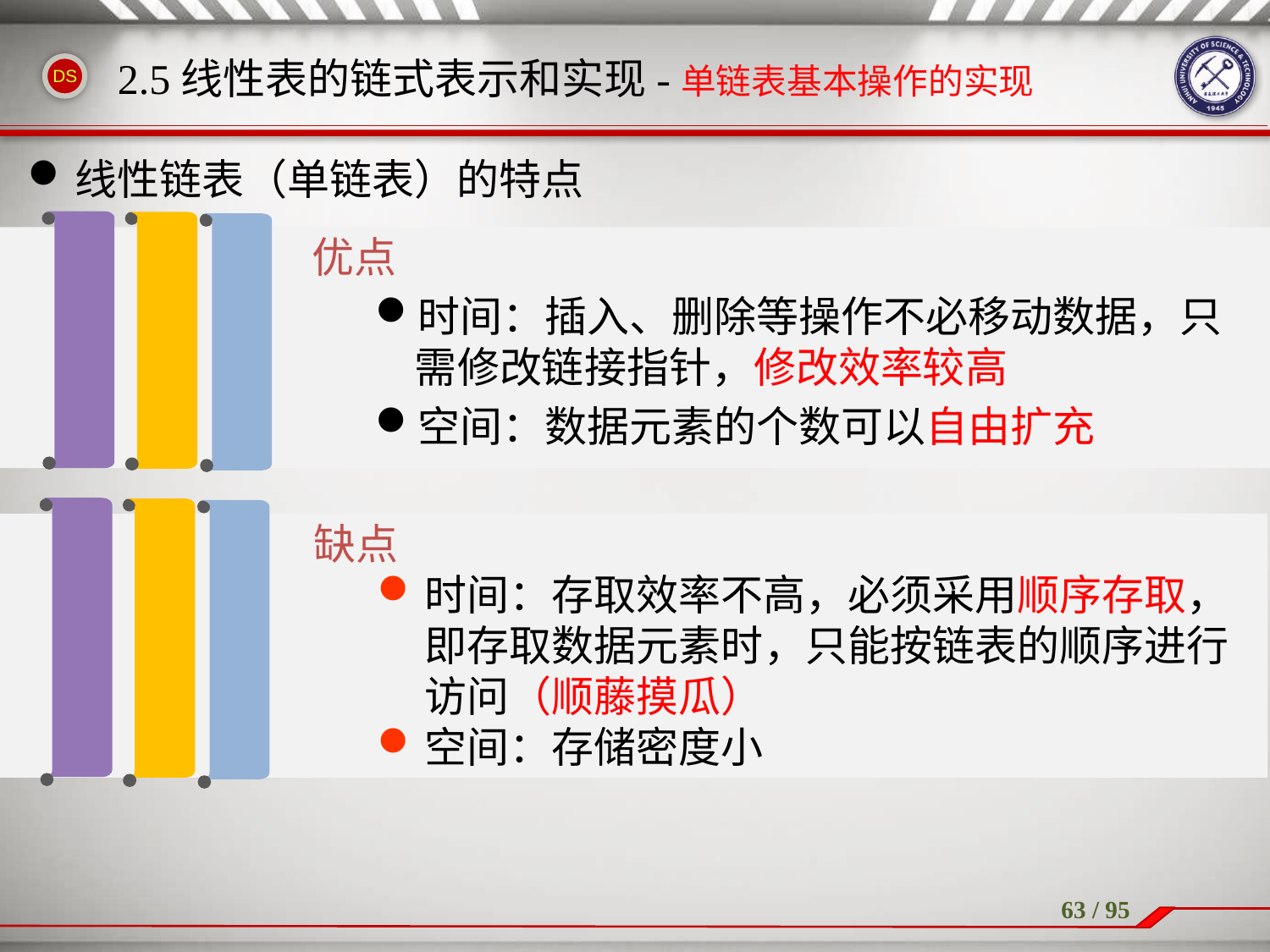

# 2.5线性表的链式表示和实现-单链表基本操作的实现
线性链表（单链表）的特点

优点
时间：插入、删除等操作不必移动数据，只需修改链接指针，修改效率较高
空间：数据元素的个数可以自由扩充

缺点
时间：存取效率不高，必须采用顺序存取，即存取数据元素时，只能按链表的顺序进行访问（顺藤摸瓜）
空间：存储密度小